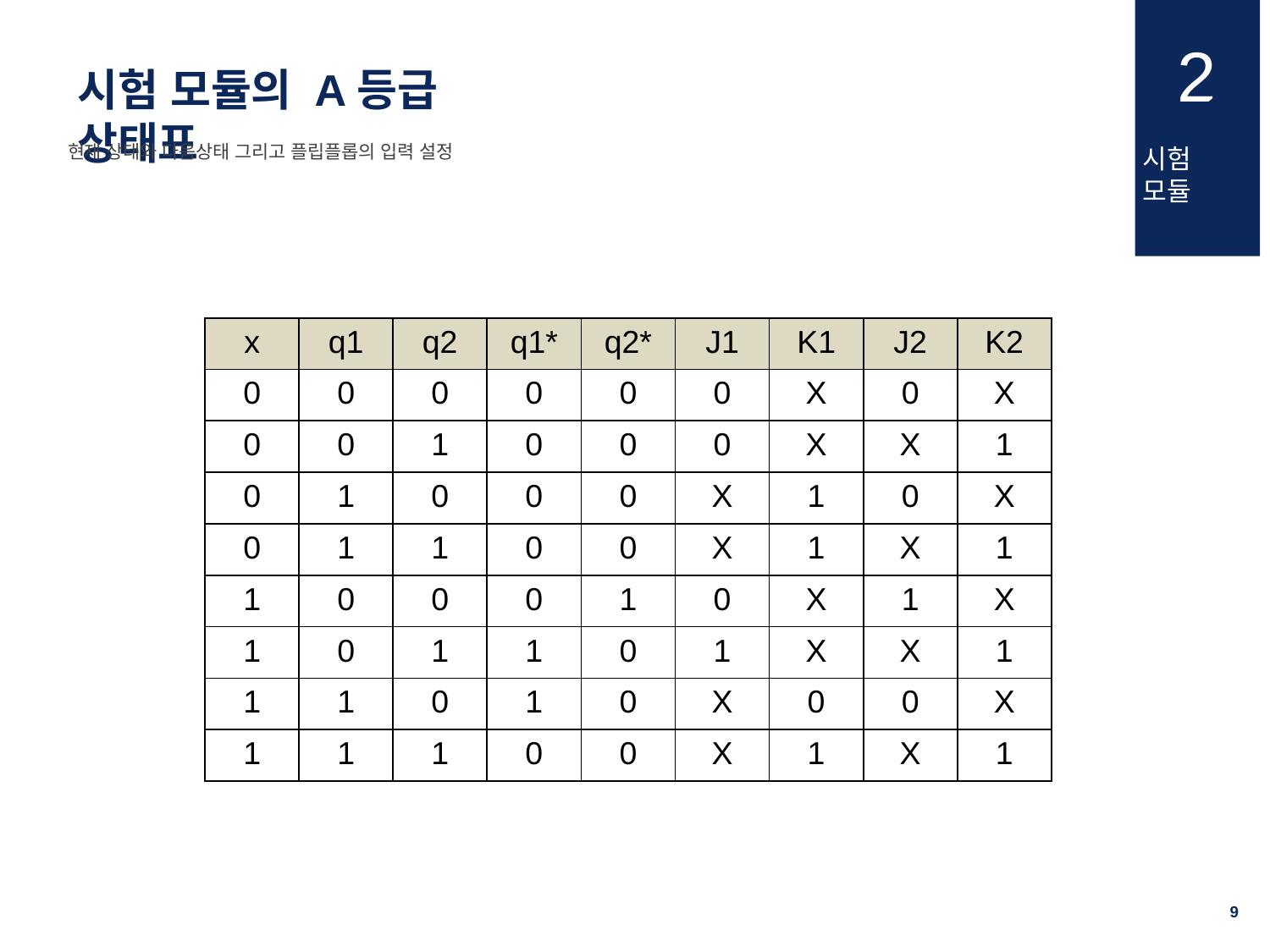

2

시험 모듈의 A등급 상태표
현재 상태와 다음상태 그리고 플립플롭의 입력 설정
시험
모듈
| x | q1 | q2 | q1\* | q2\* | J1 | K1 | J2 | K2 |
| --- | --- | --- | --- | --- | --- | --- | --- | --- |
| 0 | 0 | 0 | 0 | 0 | 0 | X | 0 | X |
| 0 | 0 | 1 | 0 | 0 | 0 | X | X | 1 |
| 0 | 1 | 0 | 0 | 0 | X | 1 | 0 | X |
| 0 | 1 | 1 | 0 | 0 | X | 1 | X | 1 |
| 1 | 0 | 0 | 0 | 1 | 0 | X | 1 | X |
| 1 | 0 | 1 | 1 | 0 | 1 | X | X | 1 |
| 1 | 1 | 0 | 1 | 0 | X | 0 | 0 | X |
| 1 | 1 | 1 | 0 | 0 | X | 1 | X | 1 |
9